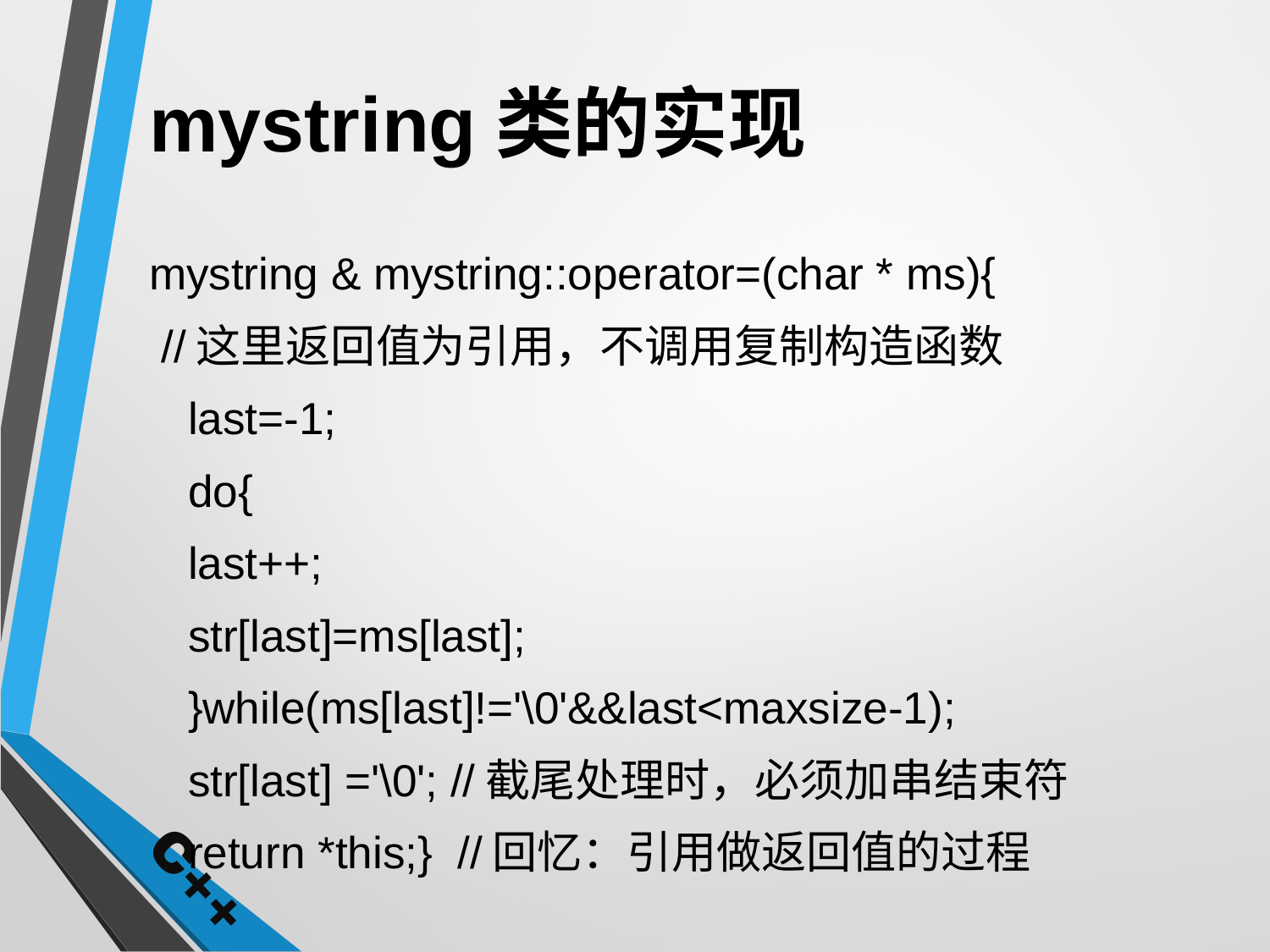

# mystring类的实现
mystring & mystring::operator=(char * ms){
 //这里返回值为引用，不调用复制构造函数
		last=-1;
		do{
				last++;
				str[last]=ms[last];
		}while(ms[last]!='\0'&&last<maxsize-1);
		str[last] ='\0'; //截尾处理时，必须加串结束符
		return *this;}  //回忆：引用做返回值的过程